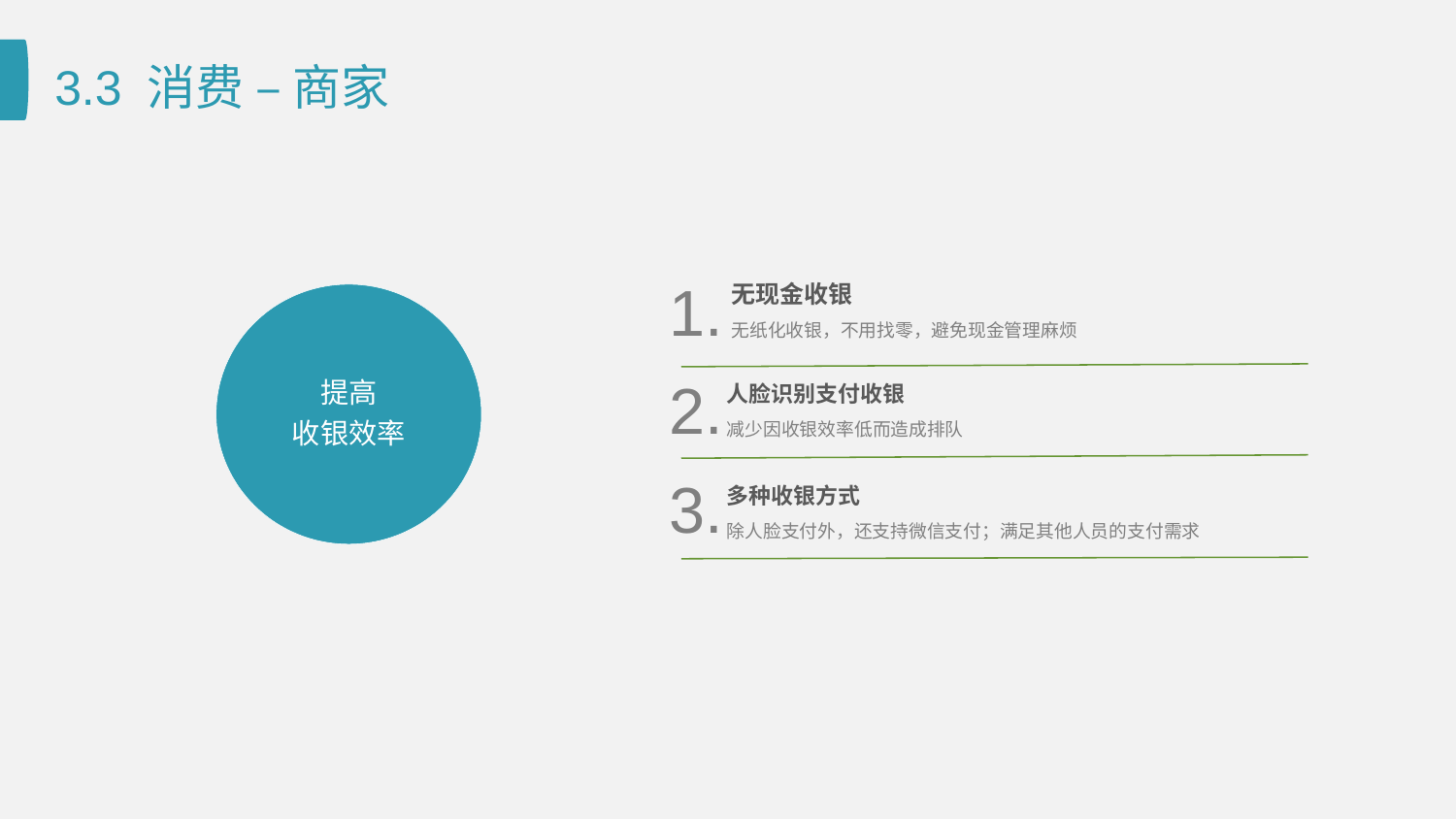

# 3.3 消费 – 商家
无现金收银
无纸化收银，不用找零，避免现金管理麻烦
1.
提高
收银效率
人脸识别支付收银
减少因收银效率低而造成排队
2.
3.
多种收银方式
除人脸支付外，还支持微信支付；满足其他人员的支付需求